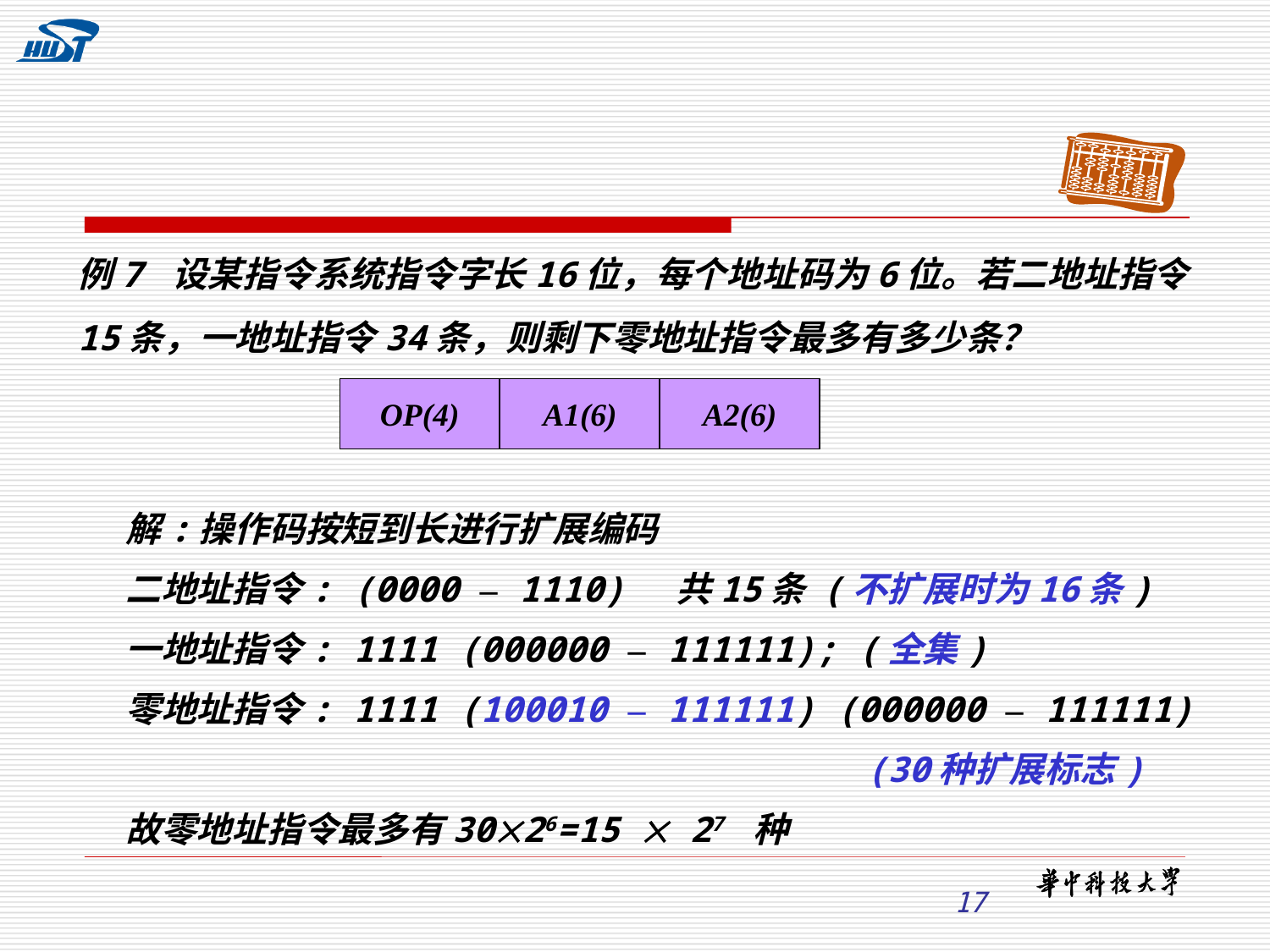

例7 设某指令系统指令字长16位，每个地址码为6位。若二地址指令15条，一地址指令34条，则剩下零地址指令最多有多少条？
OP(4)
A1(6)
A2(6)
解:操作码按短到长进行扩展编码
二地址指令: (0000 – 1110)  共15条 (不扩展时为16条)
一地址指令: 1111 (000000 – 111111); (全集)
零地址指令: 1111 (100010 – 111111) (000000 – 111111)
                                   (30种扩展标志)
故零地址指令最多有30×26=15 × 27 种
17